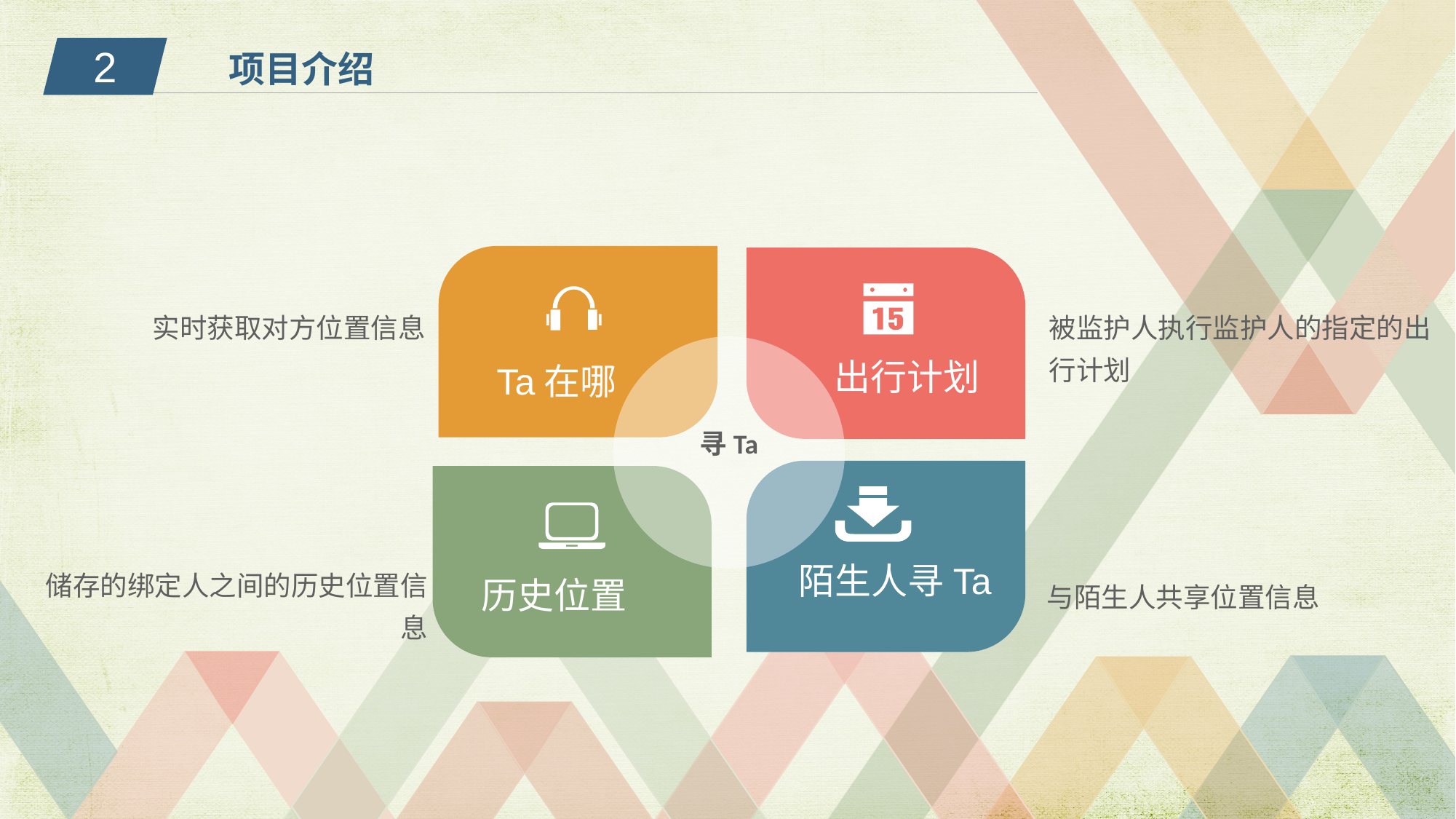

2

项目介绍

实时获取对方位置信息

出行计划

Ta在哪
被监护人执行监护人的指定的出行计划

寻Ta

陌生人寻Ta

  储存的绑定人之间的历史位置信息

与陌生人共享位置信息

历史位置